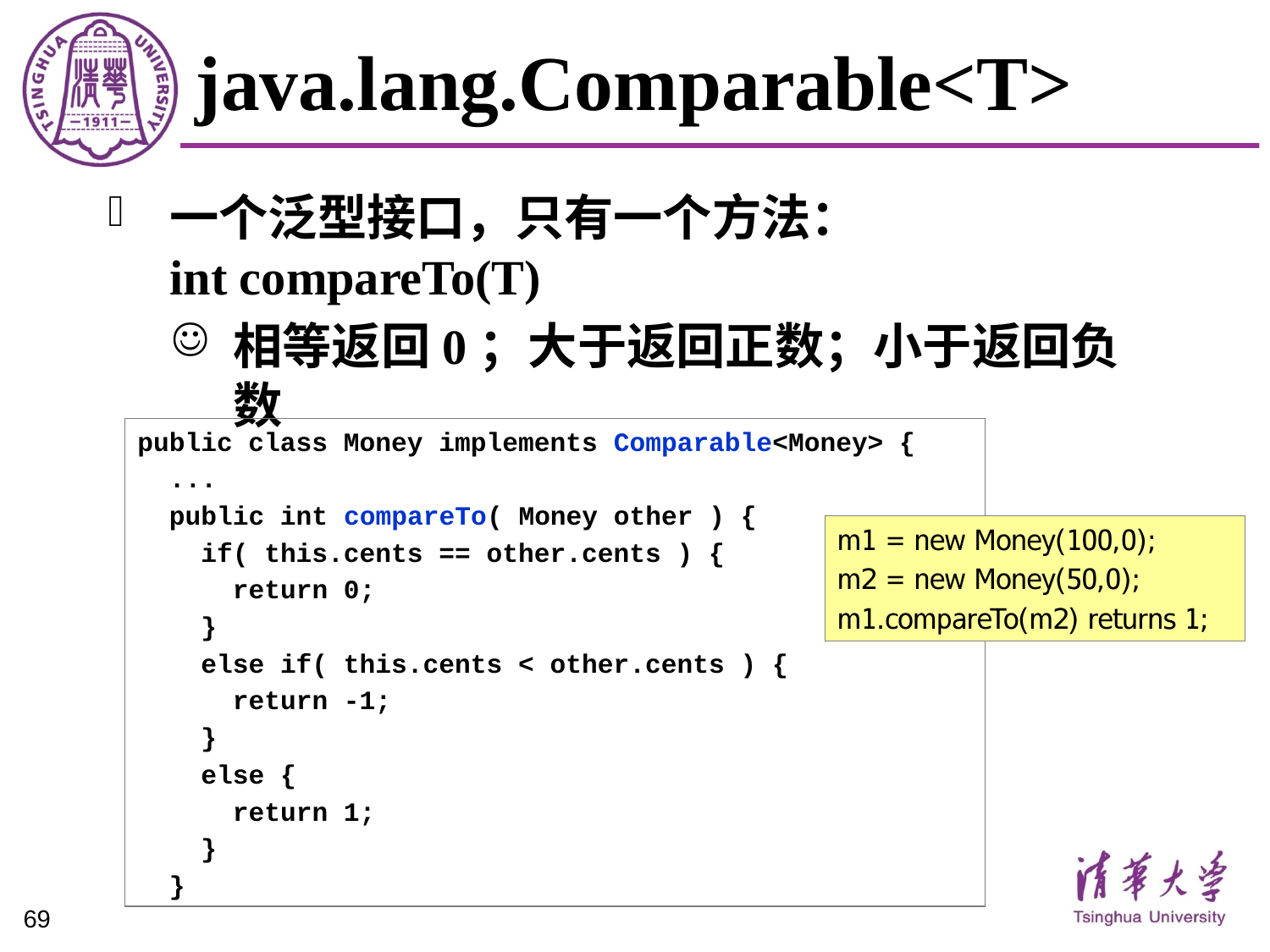

# java.lang.Comparable<T>
一个泛型接口，只有一个方法：
int compareTo(T)
相等返回0；大于返回正数；小于返回负数
public class Money implements Comparable<Money> {
  ...
  public int compareTo( Money other ) {
    if( this.cents == other.cents ) {
      return 0;
    }
    else if( this.cents < other.cents ) {
      return -1;
    }
    else {
      return 1;
    }
  }
m1 = new Money(100,0);
m2 = new Money(50,0);
m1.compareTo(m2) returns 1;
69